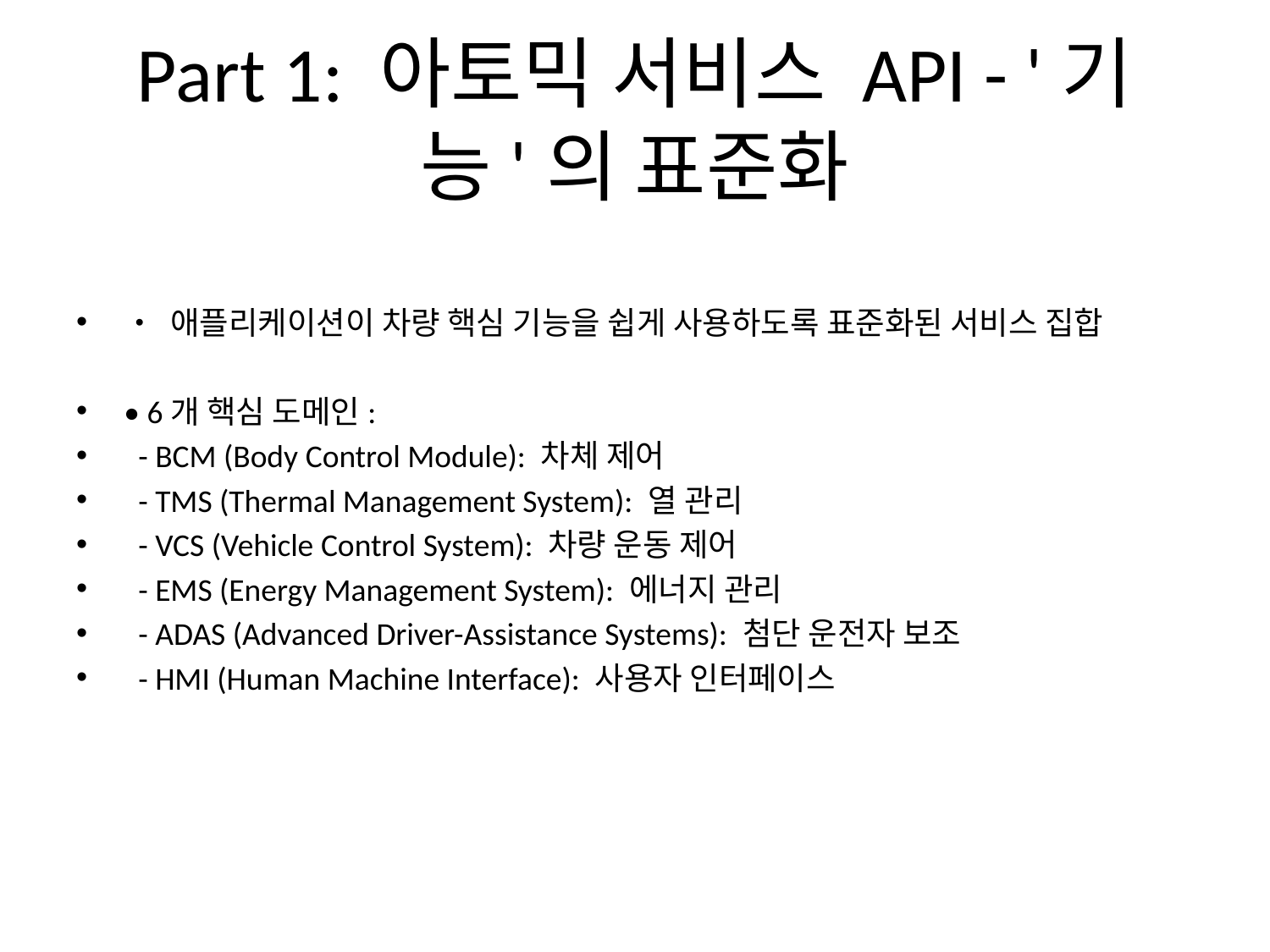

# Part 1: 아토믹 서비스 API - '기능'의 표준화

• 애플리케이션이 차량 핵심 기능을 쉽게 사용하도록 표준화된 서비스 집합

• 6개 핵심 도메인:
  - BCM (Body Control Module): 차체 제어
  - TMS (Thermal Management System): 열 관리
  - VCS (Vehicle Control System): 차량 운동 제어
  - EMS (Energy Management System): 에너지 관리
  - ADAS (Advanced Driver-Assistance Systems): 첨단 운전자 보조
  - HMI (Human Machine Interface): 사용자 인터페이스